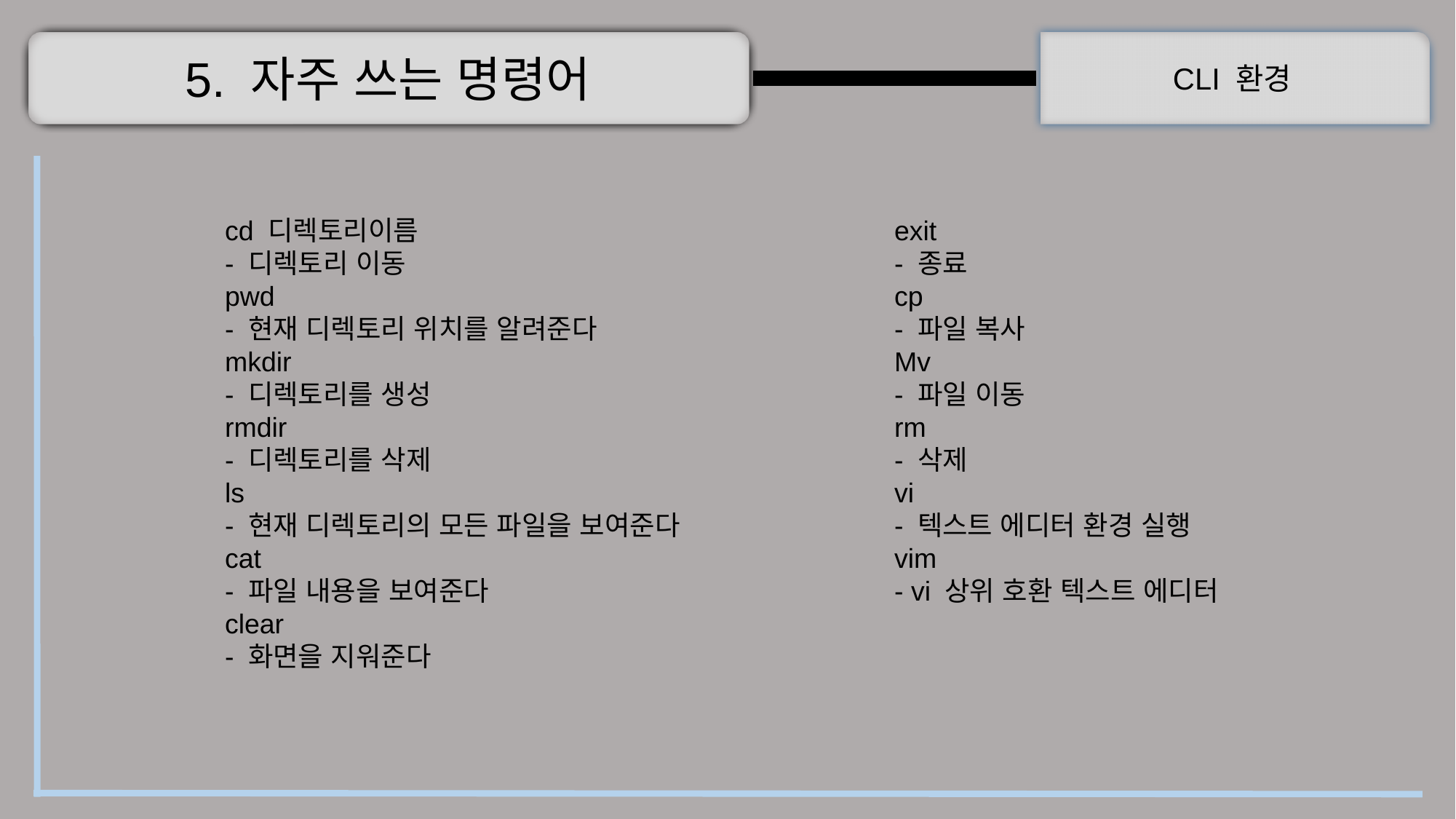

5. 자주 쓰는 명령어
CLI 환경
cd 디렉토리이름
- 디렉토리 이동
pwd
- 현재 디렉토리 위치를 알려준다
mkdir
- 디렉토리를 생성
rmdir
- 디렉토리를 삭제
ls
- 현재 디렉토리의 모든 파일을 보여준다
cat
- 파일 내용을 보여준다
clear
- 화면을 지워준다

exit
- 종료
cp
- 파일 복사
Mv
- 파일 이동
rm
- 삭제
vi
- 텍스트 에디터 환경 실행
vim
- vi 상위 호환 텍스트 에디터